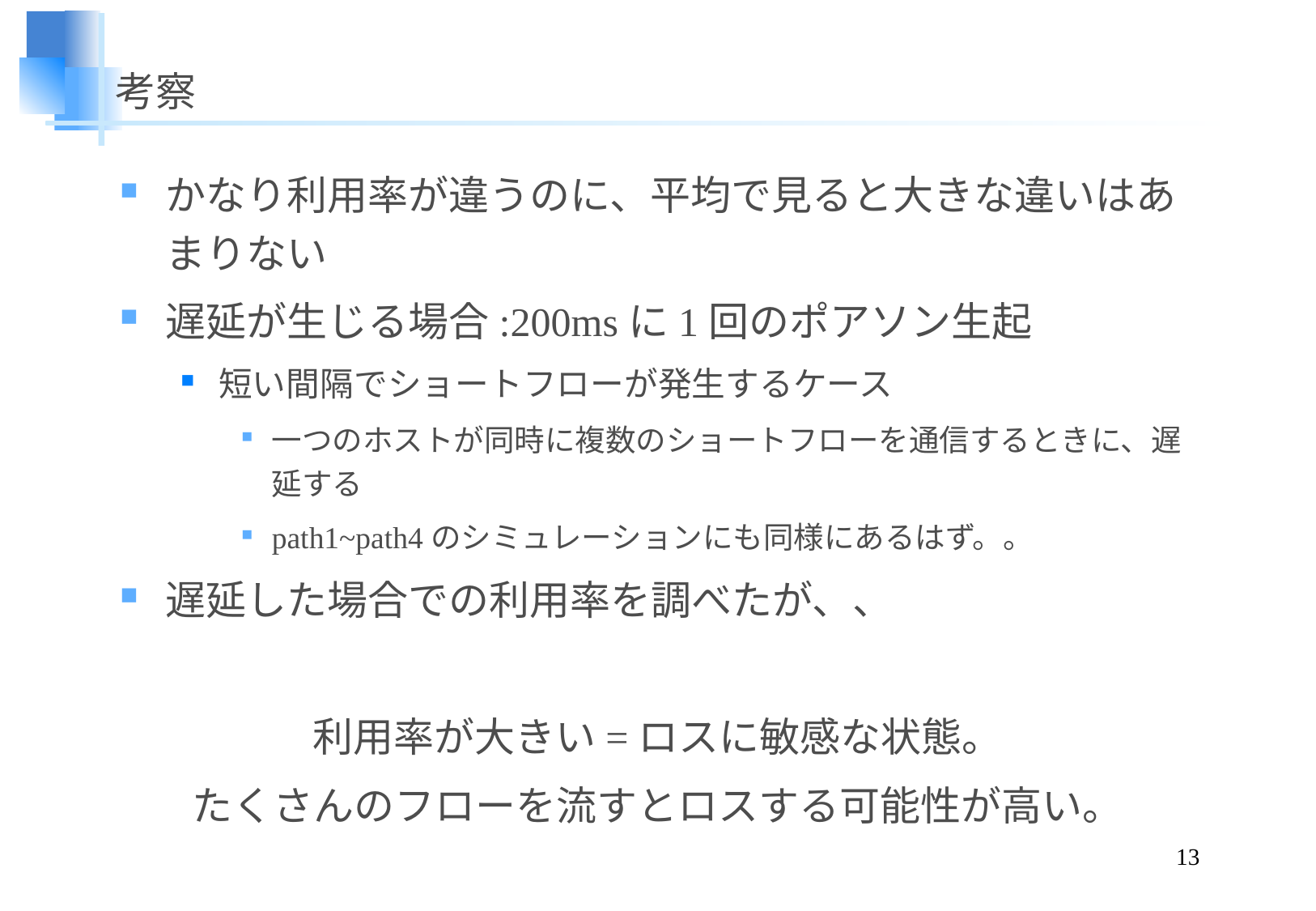

# 考察
かなり利用率が違うのに、平均で見ると大きな違いはあまりない
遅延が生じる場合:200msに1回のポアソン生起
短い間隔でショートフローが発生するケース
一つのホストが同時に複数のショートフローを通信するときに、遅延する
path1~path4のシミュレーションにも同様にあるはず。。
遅延した場合での利用率を調べたが、、

利用率が大きい=ロスに敏感な状態。
たくさんのフローを流すとロスする可能性が高い。

13